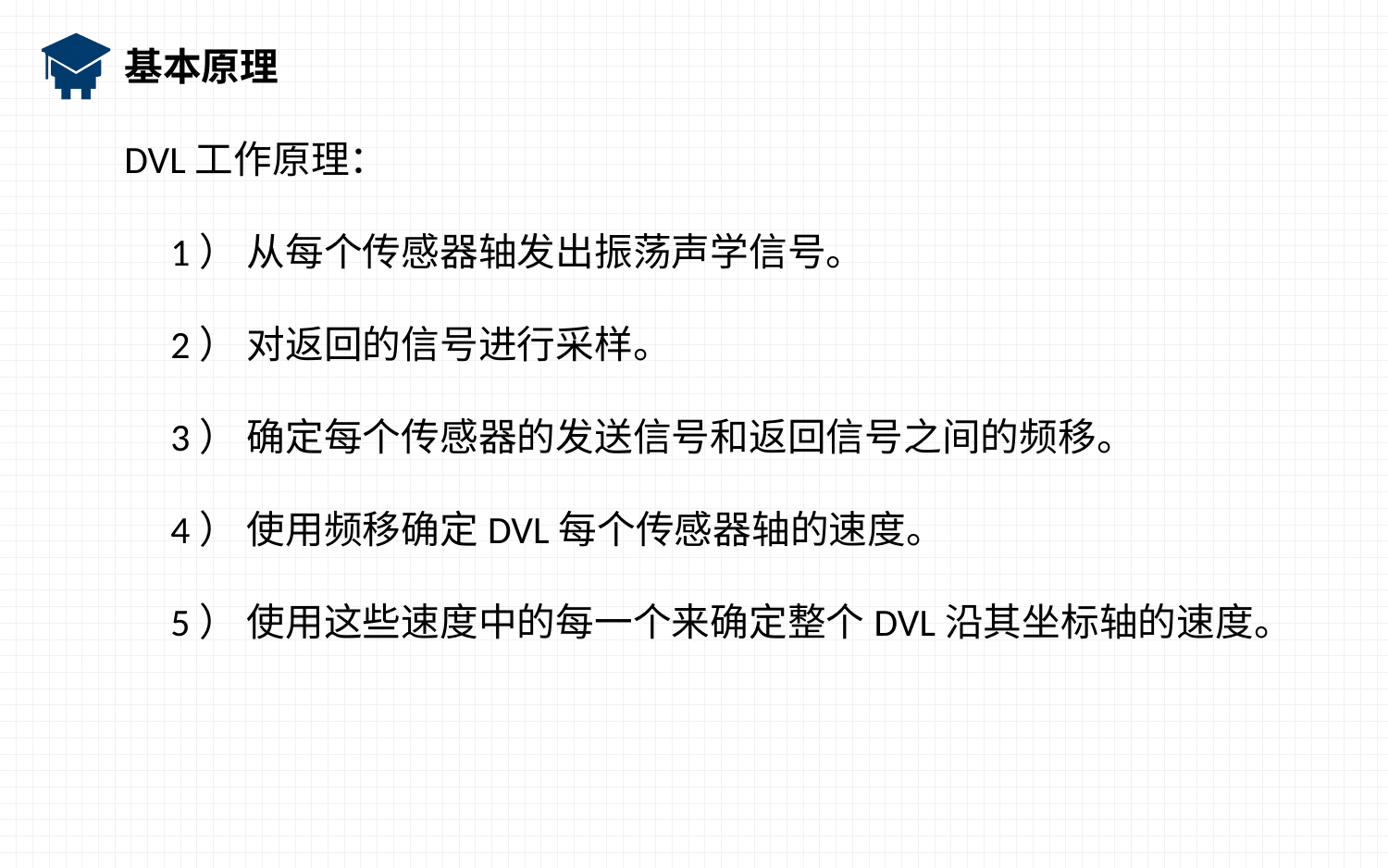

基本原理
DVL工作原理：
1） 从每个传感器轴发出振荡声学信号。
2） 对返回的信号进行采样。
3） 确定每个传感器的发送信号和返回信号之间的频移。
4） 使用频移确定DVL每个传感器轴的速度。
5） 使用这些速度中的每一个来确定整个DVL沿其坐标轴的速度。